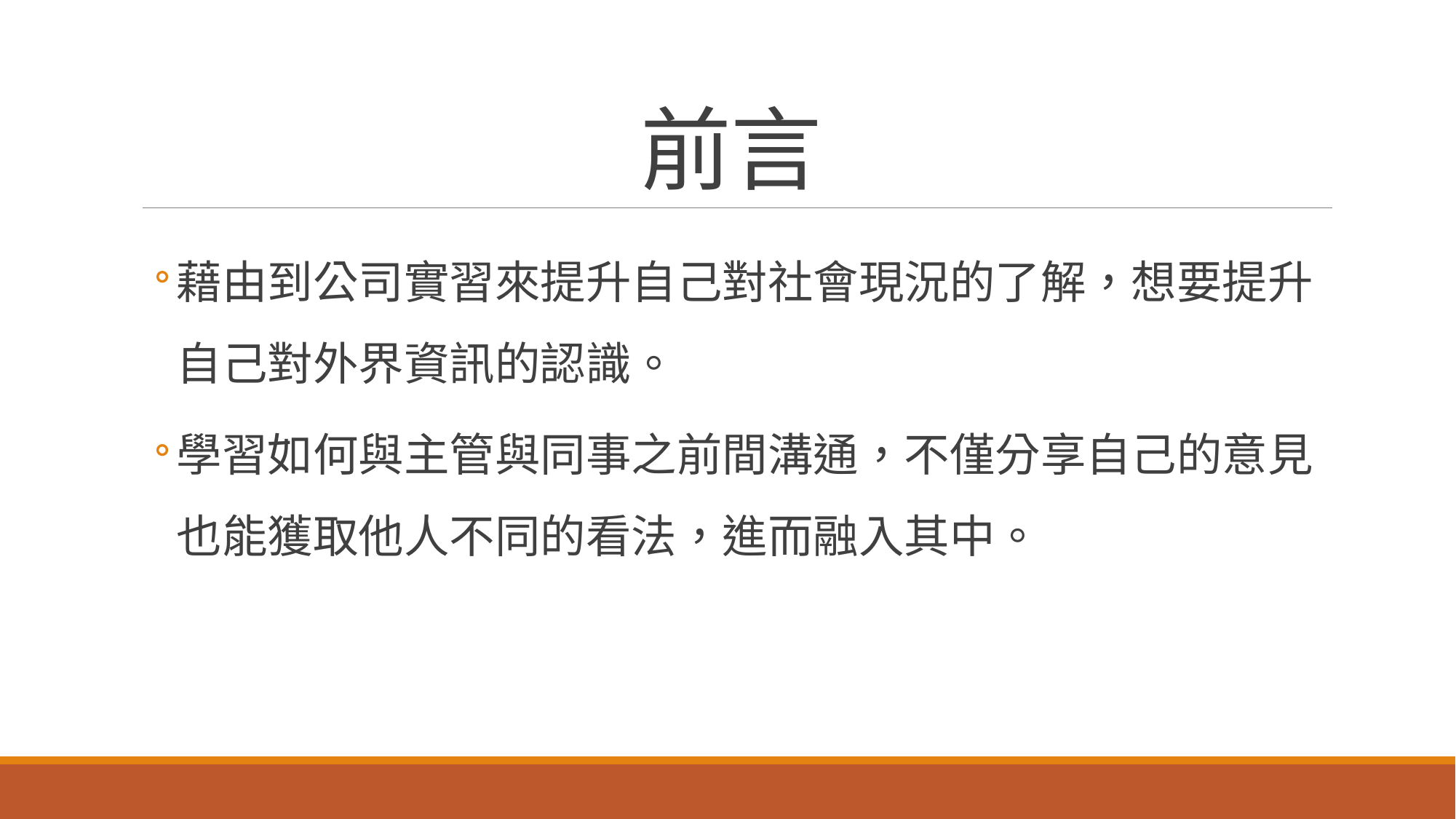

# 前言
藉由到公司實習來提升自己對社會現況的了解，想要提升自己對外界資訊的認識。
學習如何與主管與同事之前間溝通，不僅分享自己的意見也能獲取他人不同的看法，進而融入其中。